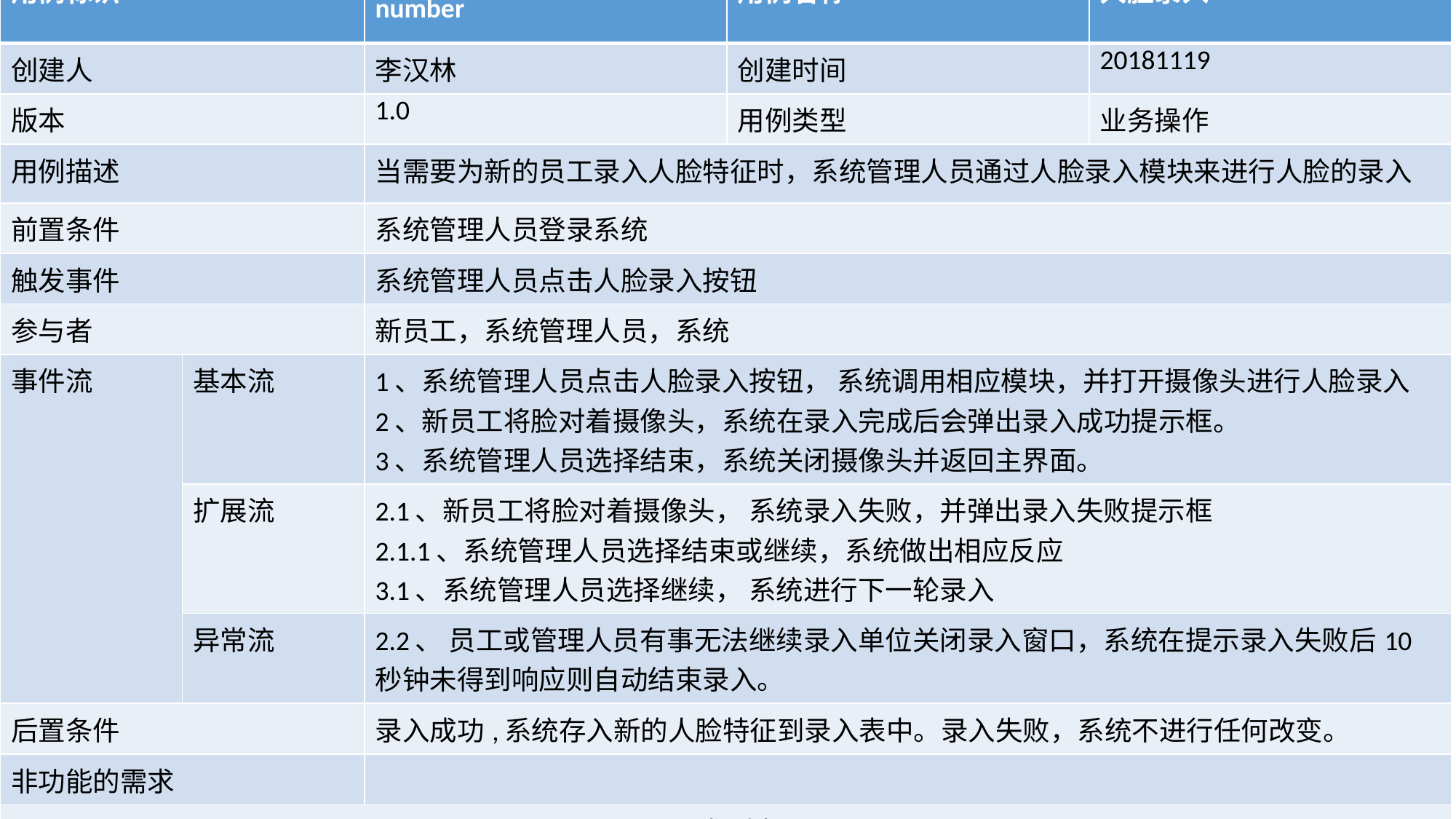

| 用例标识 |  | project-system-model-number | 用例名称 | 人脸录入 |
| --- | --- | --- | --- | --- |
| 创建人 |  | 李汉林 | 创建时间 | 20181119 |
| 版本 |  | 1.0 | 用例类型 | 业务操作 |
| 用例描述 |  | 当需要为新的员工录入人脸特征时，系统管理人员通过人脸录入模块来进行人脸的录入 |  |  |
| 前置条件 |  | 系统管理人员登录系统 |  |  |
| 触发事件 |  | 系统管理人员点击人脸录入按钮 |  |  |
| 参与者 |  | 新员工，系统管理人员，系统 |  |  |
| 事件流 | 基本流 | 1、系统管理人员点击人脸录入按钮， 系统调用相应模块，并打开摄像头进行人脸录入 2、新员工将脸对着摄像头，系统在录入完成后会弹出录入成功提示框。 3、系统管理人员选择结束，系统关闭摄像头并返回主界面。 |  |  |
|  | 扩展流 | 2.1、新员工将脸对着摄像头， 系统录入失败，并弹出录入失败提示框 2.1.1、系统管理人员选择结束或继续，系统做出相应反应 3.1、系统管理人员选择继续， 系统进行下一轮录入 |  |  |
|  | 异常流 | 2.2、 员工或管理人员有事无法继续录入单位关闭录入窗口，系统在提示录入失败后10秒钟未得到响应则自动结束录入。 |  |  |
| 后置条件 |  | 录入成功,系统存入新的人脸特征到录入表中。录入失败，系统不进行任何改变。 |  |  |
| 非功能的需求 |  |  |  |  |
| 需求列表 |  |  |  |  |
| 1、系统可以通过摄像头进行人脸录入 |  |  |  |  |